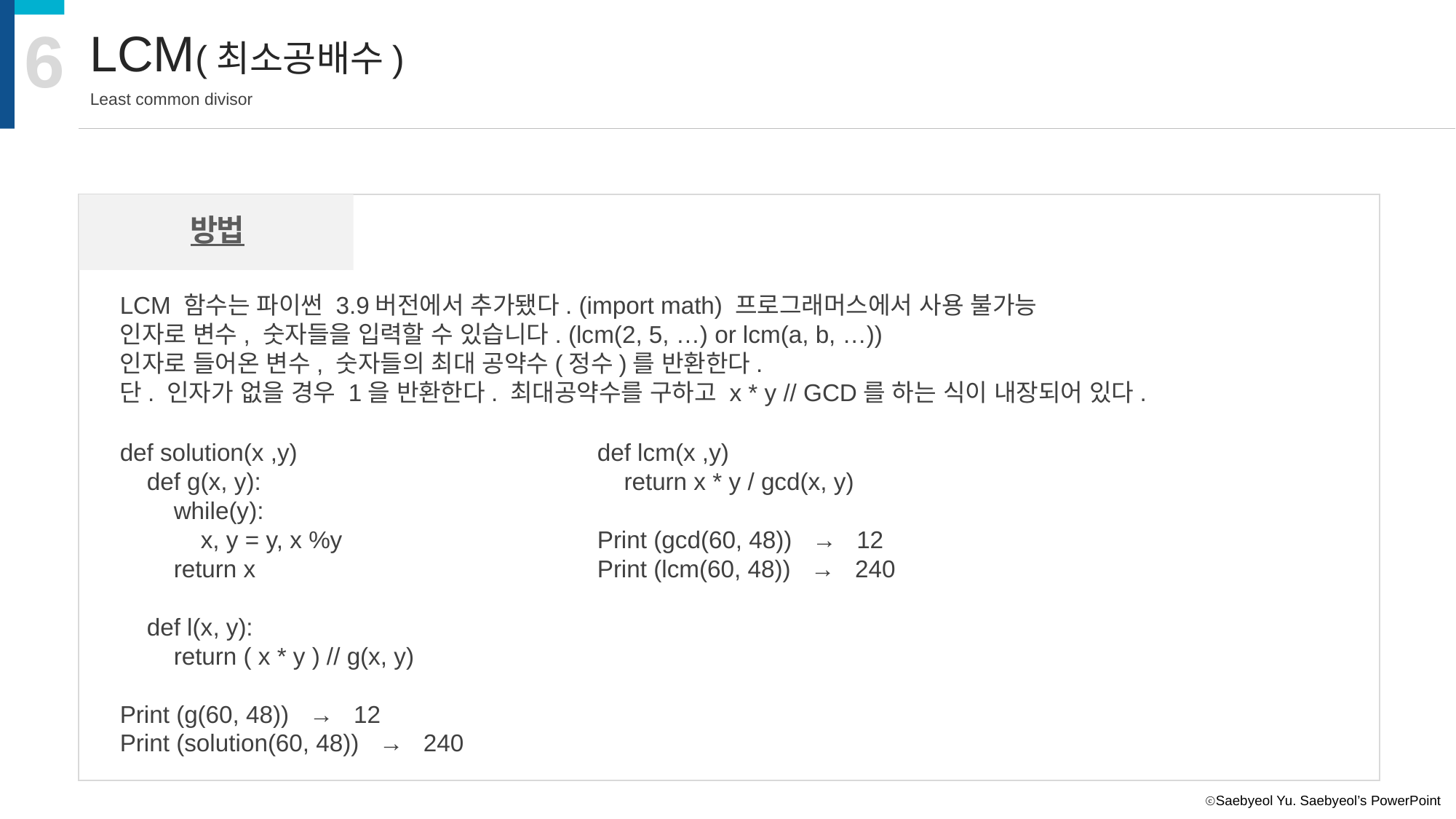

6
LCM(최소공배수)
Least common divisor

방법
LCM 함수는 파이썬 3.9버전에서 추가됐다. (import math) 프로그래머스에서 사용 불가능
인자로 변수, 숫자들을 입력할 수 있습니다. (lcm(2, 5, …) or lcm(a, b, …))
인자로 들어온 변수, 숫자들의 최대 공약수(정수)를 반환한다.
단. 인자가 없을 경우 1을 반환한다. 최대공약수를 구하고 x * y // GCD를 하는 식이 내장되어 있다.
def solution(x ,y)
    def g(x, y):
        while(y):
            x, y = y, x %y
        return x

    def l(x, y):
        return ( x * y ) // g(x, y)

Print (g(60, 48))   →   12
Print (solution(60, 48))   →   240
def lcm(x ,y)
    return x * y / gcd(x, y)

Print (gcd(60, 48))   →   12
Print (lcm(60, 48))   →   240